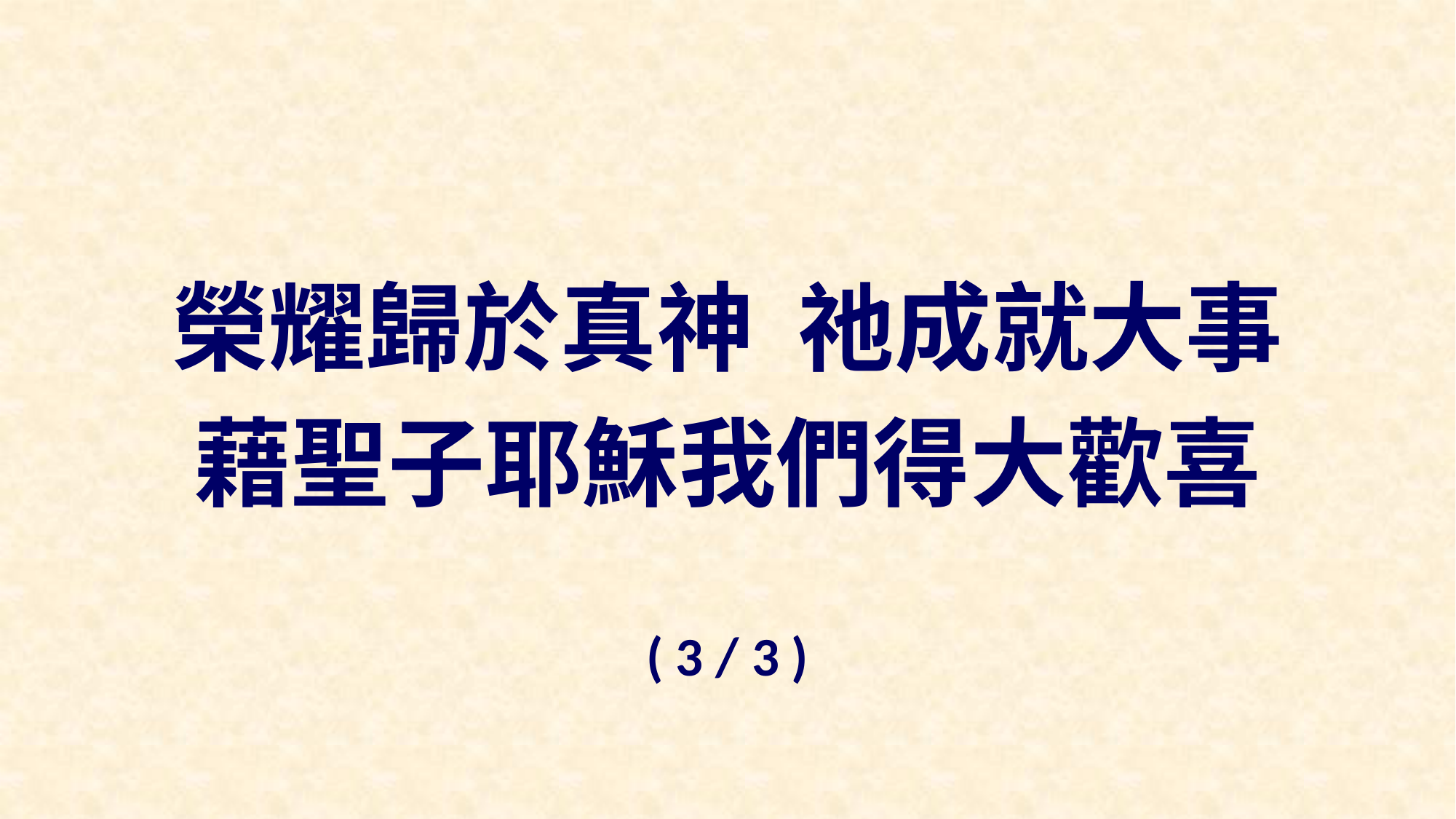

榮耀歸於真神  祂成就大事
藉聖子耶穌我們得大歡喜
( 3 / 3 )